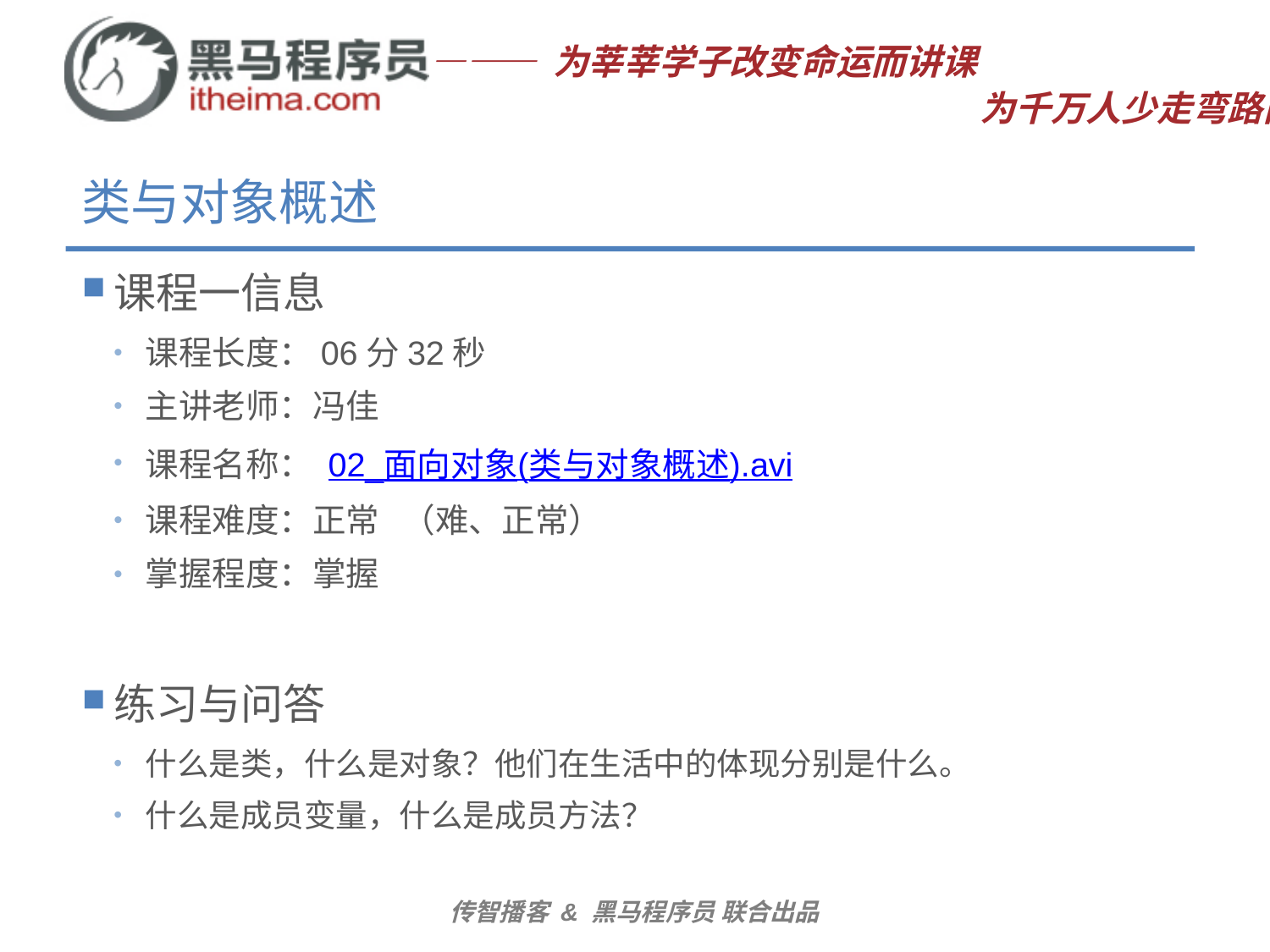

# 类与对象概述
课程一信息
课程长度：06分32秒
主讲老师：冯佳
课程名称： 02_面向对象(类与对象概述).avi
课程难度：正常   （难、正常）
掌握程度：掌握

练习与问答
什么是类，什么是对象？他们在生活中的体现分别是什么。
什么是成员变量，什么是成员方法？